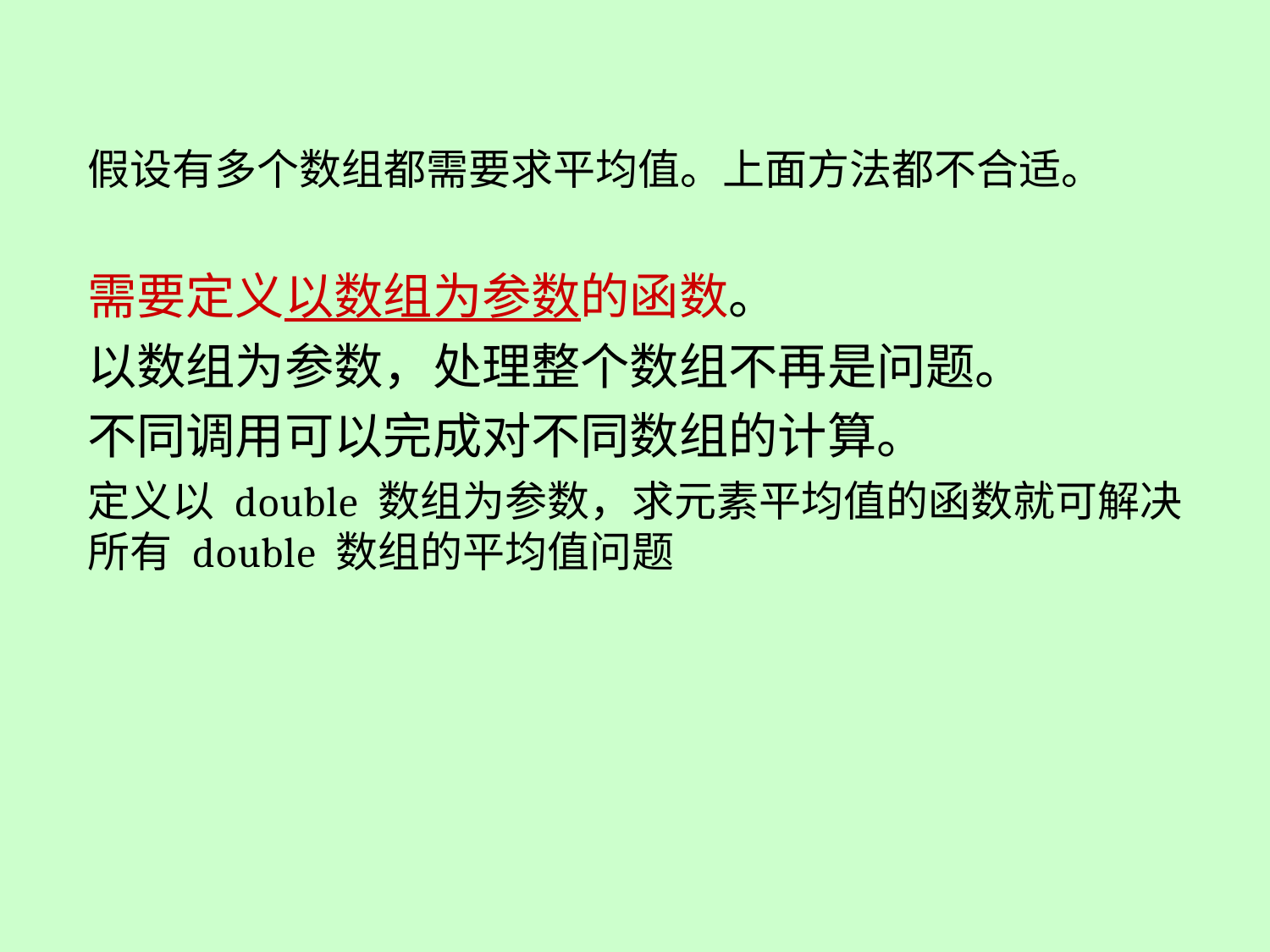

假设有多个数组都需要求平均值。上面方法都不合适。

需要定义以数组为参数的函数。
以数组为参数，处理整个数组不再是问题。
不同调用可以完成对不同数组的计算。
定义以 double 数组为参数，求元素平均值的函数就可解决所有 double 数组的平均值问题

51